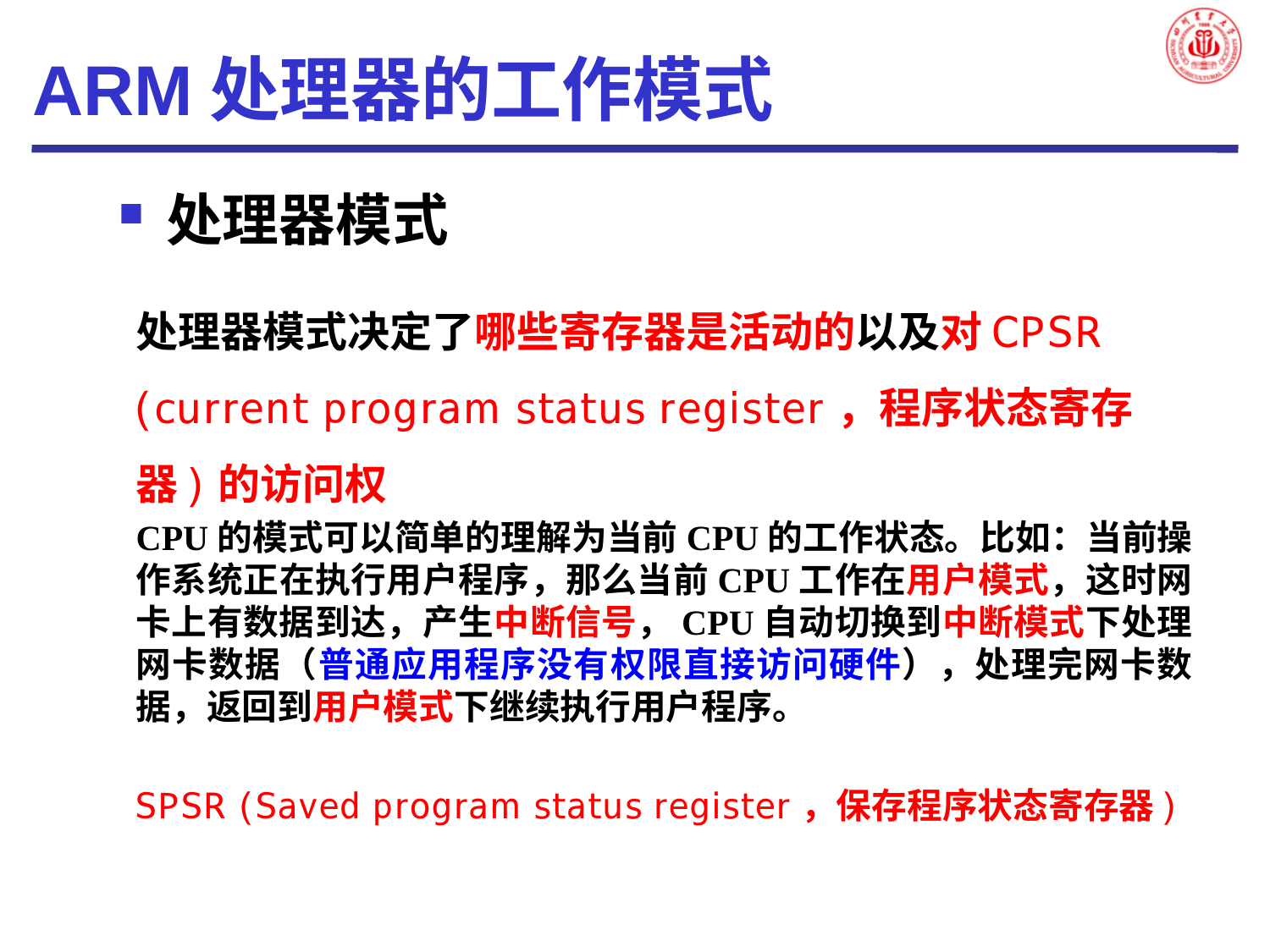

ARM处理器的工作模式
处理器模式
处理器模式决定了哪些寄存器是活动的以及对CPSR (current program status register，程序状态寄存器)的访问权
CPU的模式可以简单的理解为当前CPU的工作状态。比如：当前操作系统正在执行用户程序，那么当前CPU工作在用户模式，这时网卡上有数据到达，产生中断信号，CPU自动切换到中断模式下处理网卡数据（普通应用程序没有权限直接访问硬件），处理完网卡数据，返回到用户模式下继续执行用户程序。

SPSR (Saved program status register，保存程序状态寄存器)
63